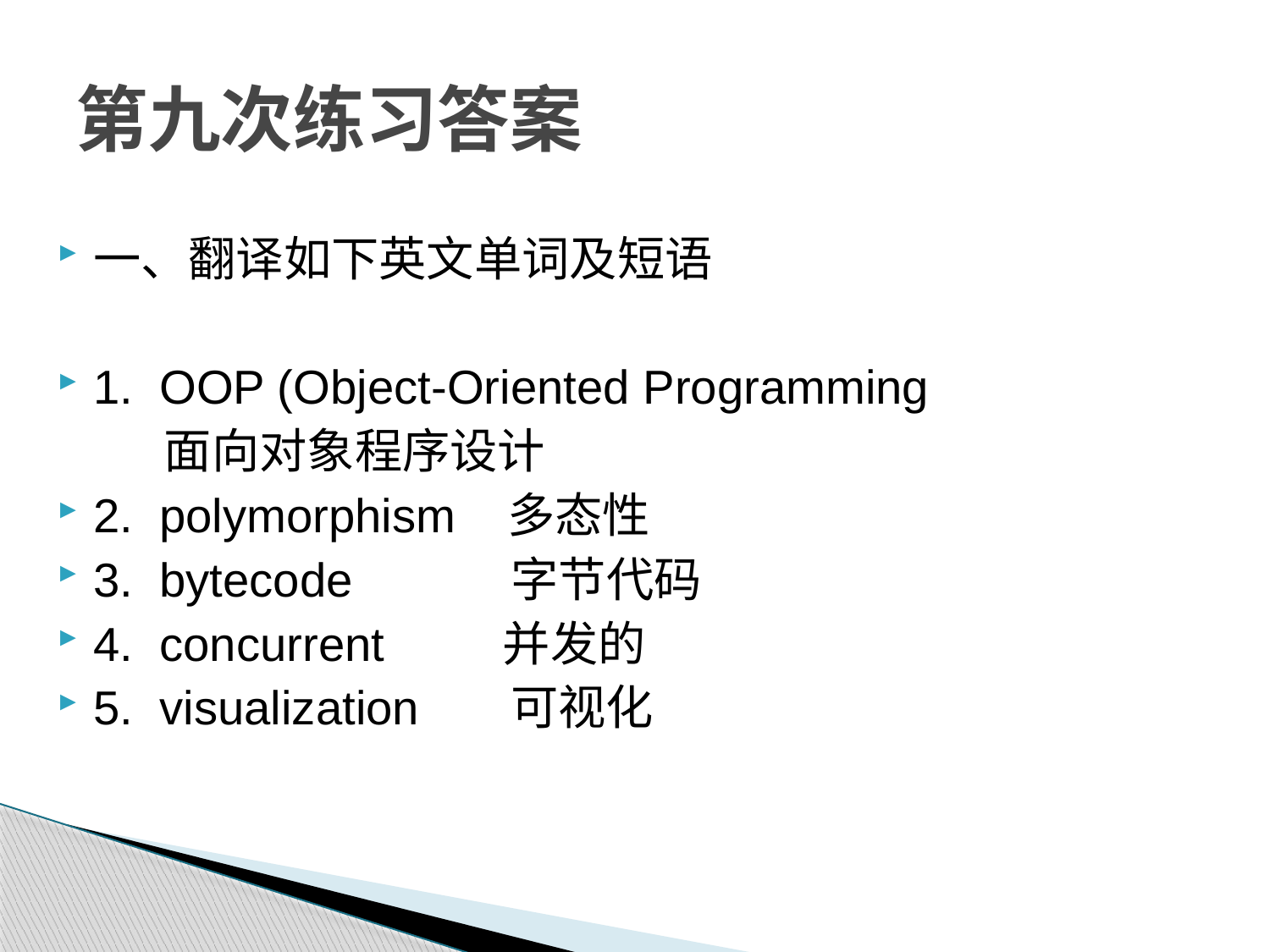

# 第九次练习答案
一、翻译如下英文单词及短语

1.  OOP (Object-Oriented Programming
         面向对象程序设计
2.  polymorphism   多态性
3.  bytecode           字节代码
4.  concurrent        并发的
5.  visualization      可视化